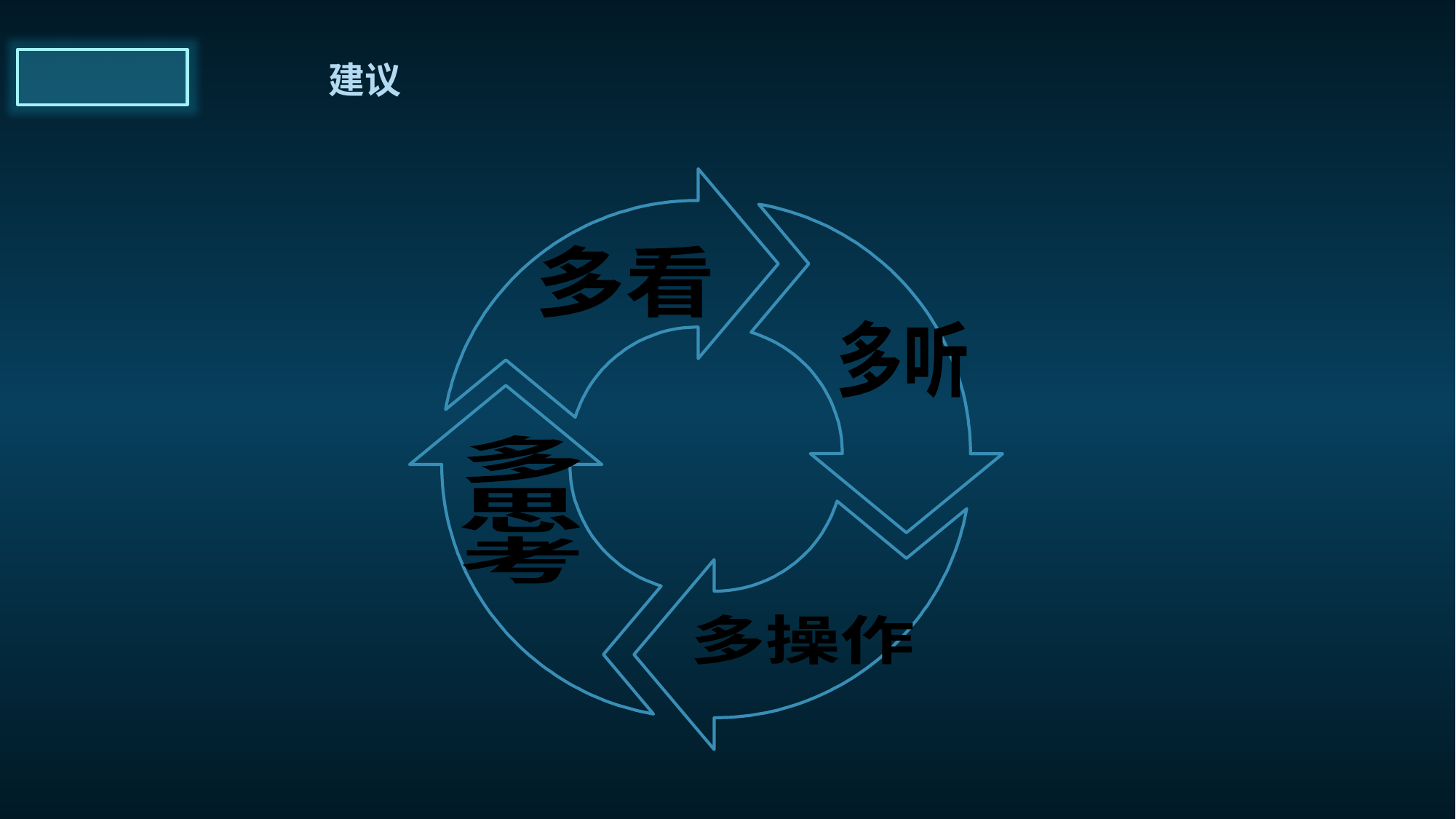

建议

多看
多听
多
思
考

多操作